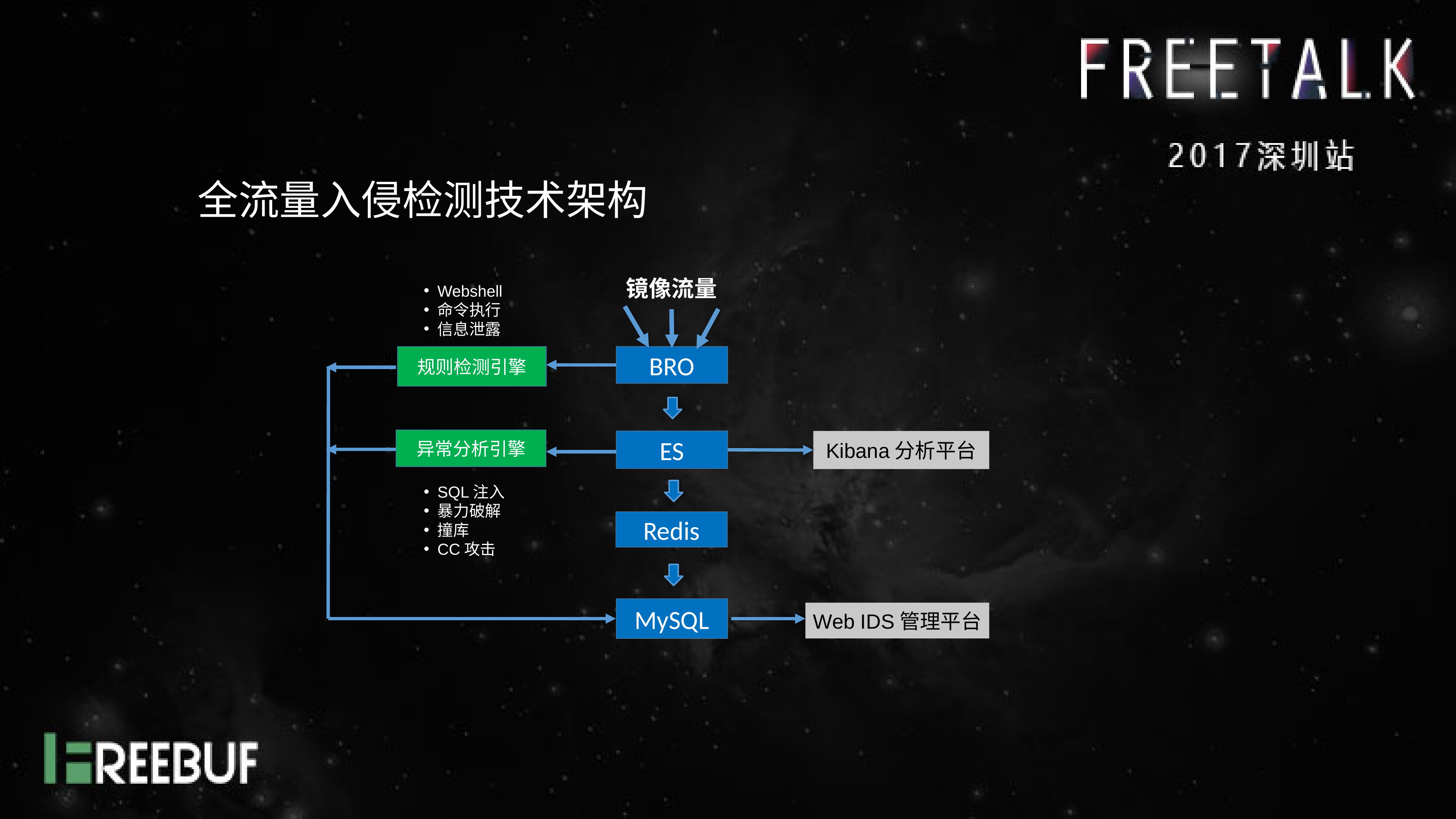

全流量入侵检测技术架构
镜像流量
Webshell
命令执行
信息泄露
BRO
规则检测引擎

异常分析引擎
ES
Kibana分析平台
SQL注入
暴力破解
撞库
CC攻击

Redis

MySQL
Web IDS管理平台